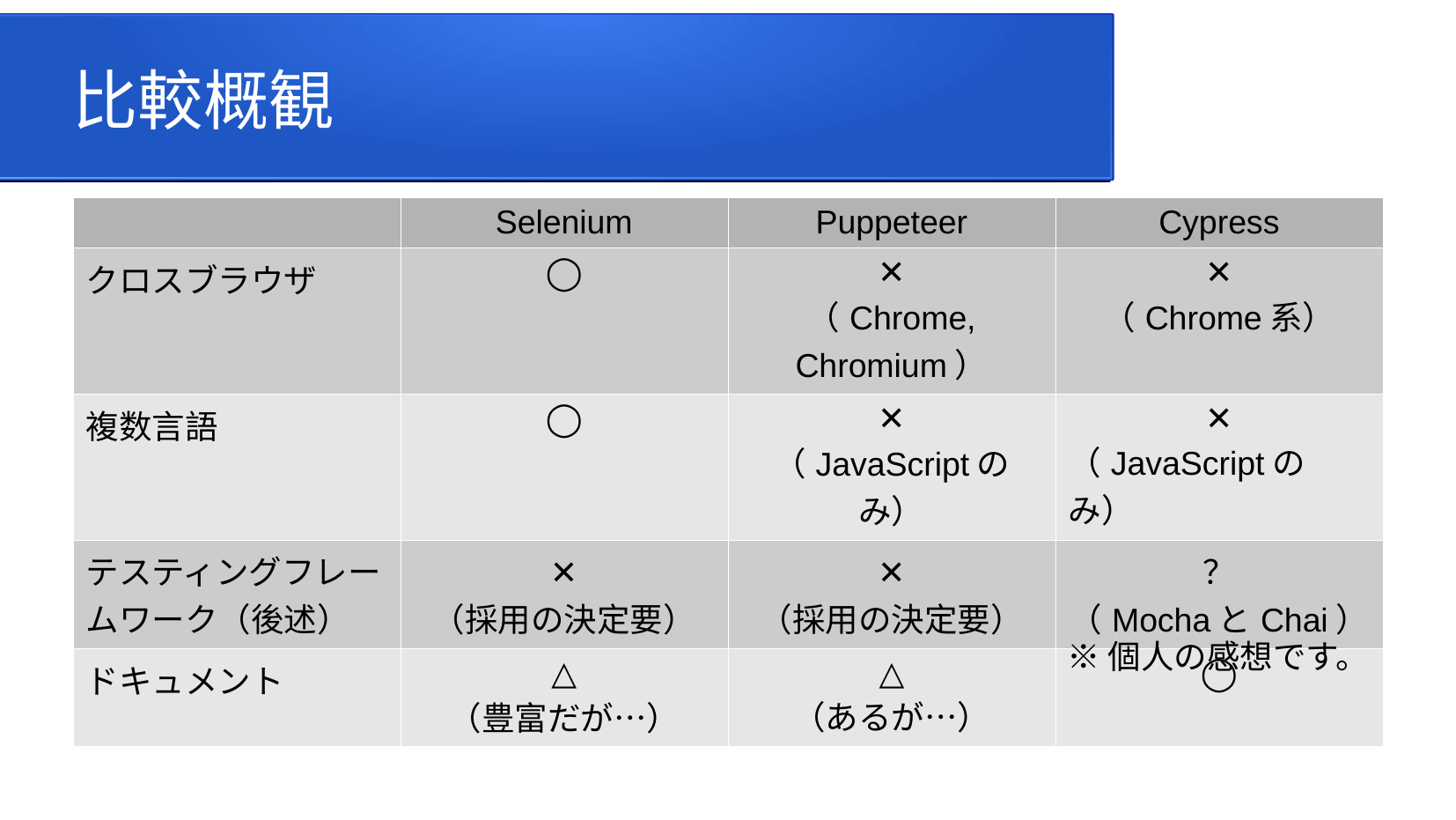

比較概観
|  | Selenium | Puppeteer | Cypress |
| --- | --- | --- | --- |
| クロスブラウザ | ◯ | ✕ （Chrome, Chromium） | ✕ （Chrome系） |
| 複数言語 | ◯ | ✕ （JavaScriptのみ） | ✕ （JavaScriptのみ） |
| テスティングフレームワーク（後述） | ✕ （採用の決定要） | ✕ （採用の決定要） | ？ （MochaとChai） |
| ドキュメント | △ （豊富だが…） | △ （あるが…） | ◯ |
※個人の感想です。